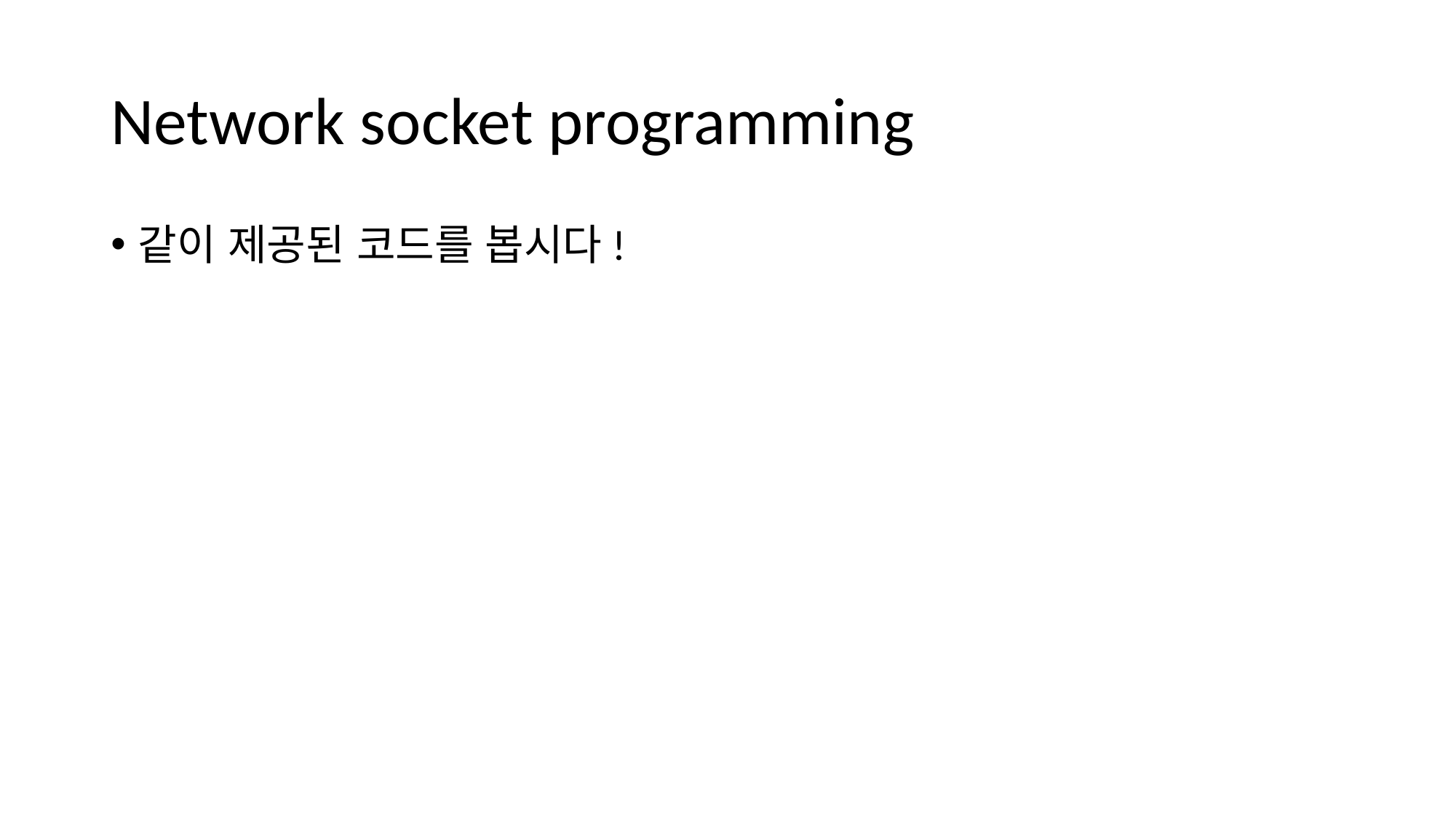

# Network socket programming
같이 제공된 코드를 봅시다!